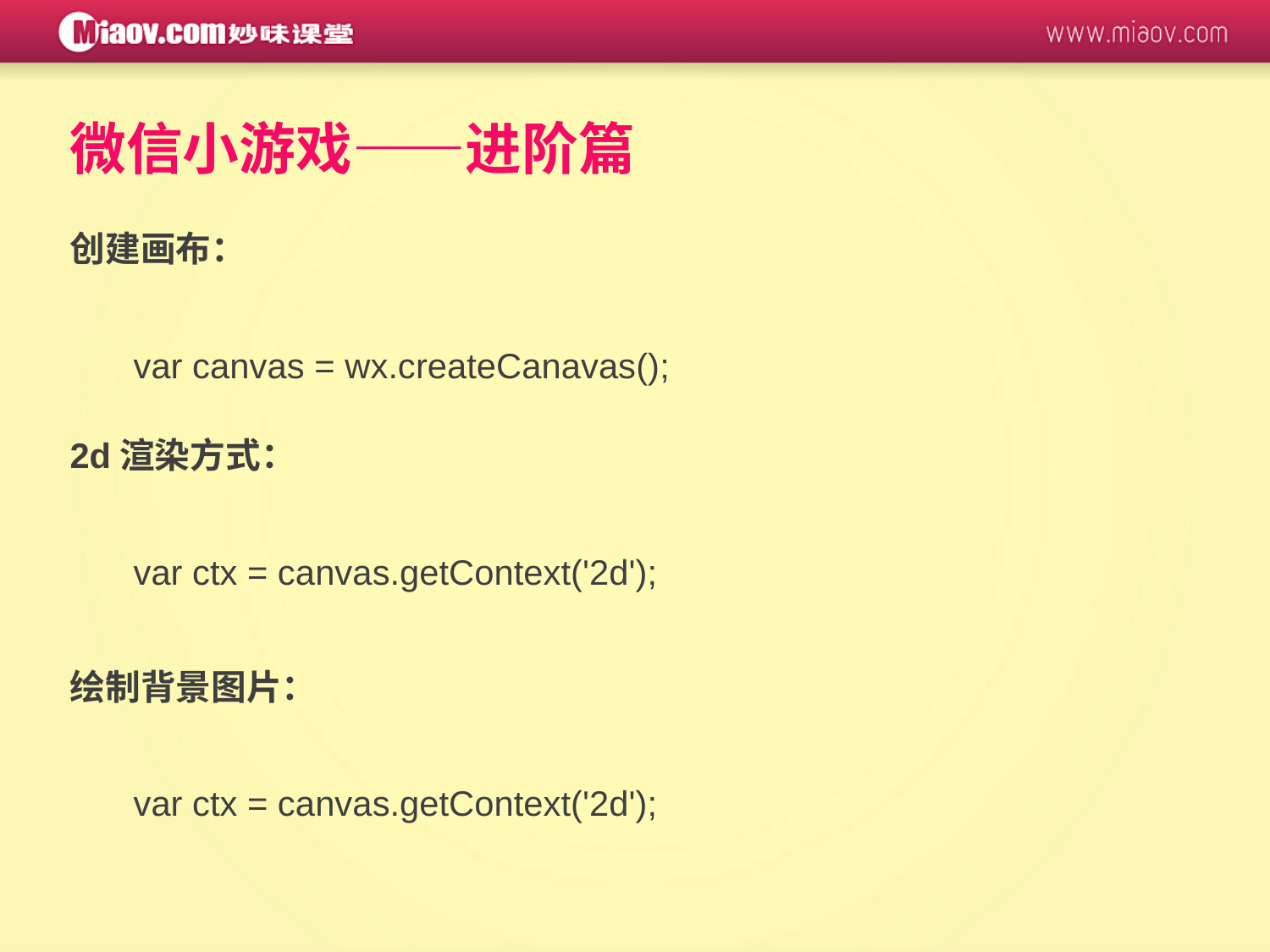

微信小游戏——进阶篇

创建画布：

var canvas = wx.createCanavas();

2d渲染方式：

var ctx = canvas.getContext('2d');

绘制背景图片：

var ctx = canvas.getContext('2d');